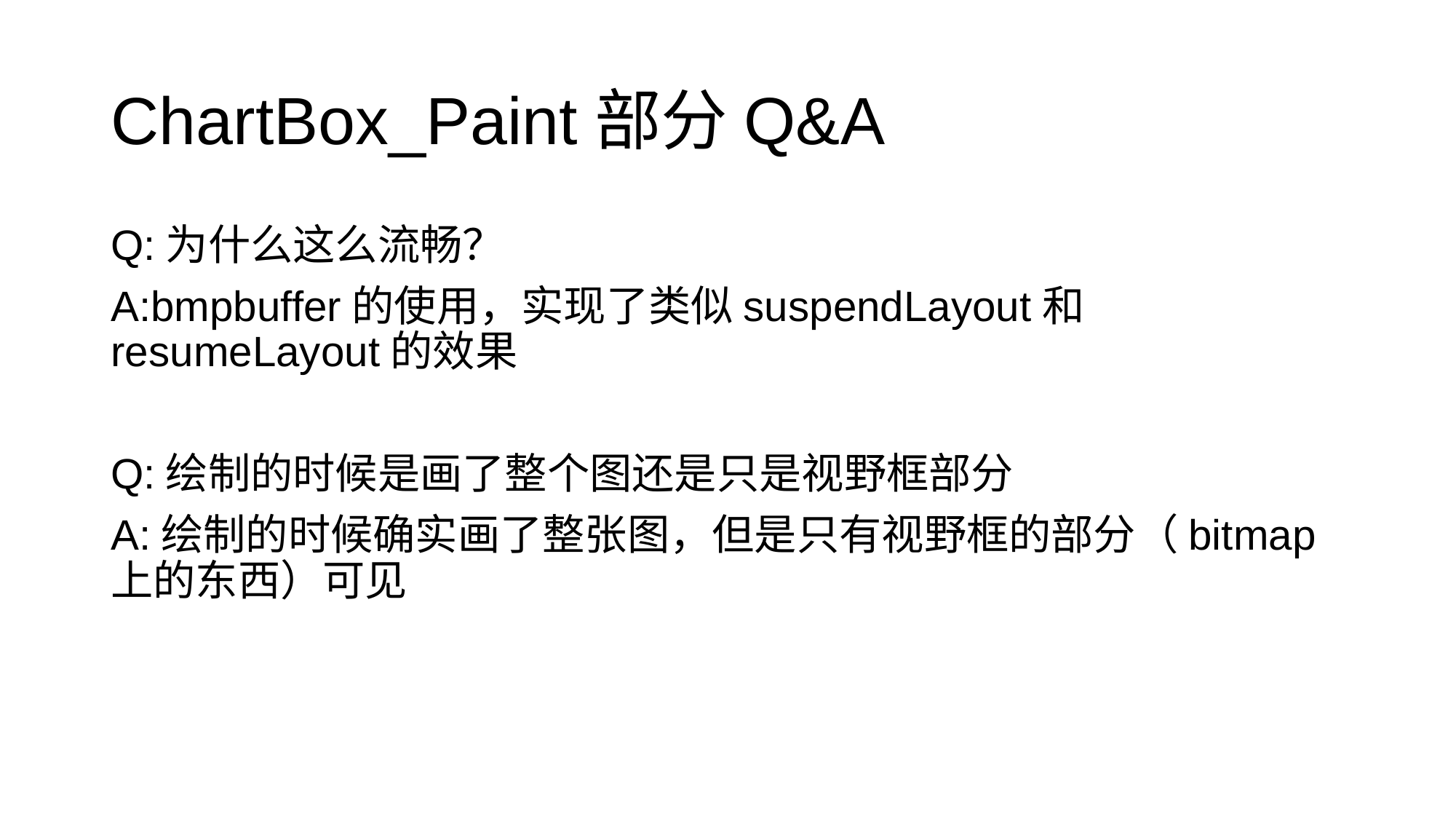

# ChartBox_Paint部分Q&A
Q:为什么这么流畅？
A:bmpbuffer的使用，实现了类似suspendLayout和 resumeLayout的效果

Q:绘制的时候是画了整个图还是只是视野框部分
A:绘制的时候确实画了整张图，但是只有视野框的部分（bitmap上的东西）可见